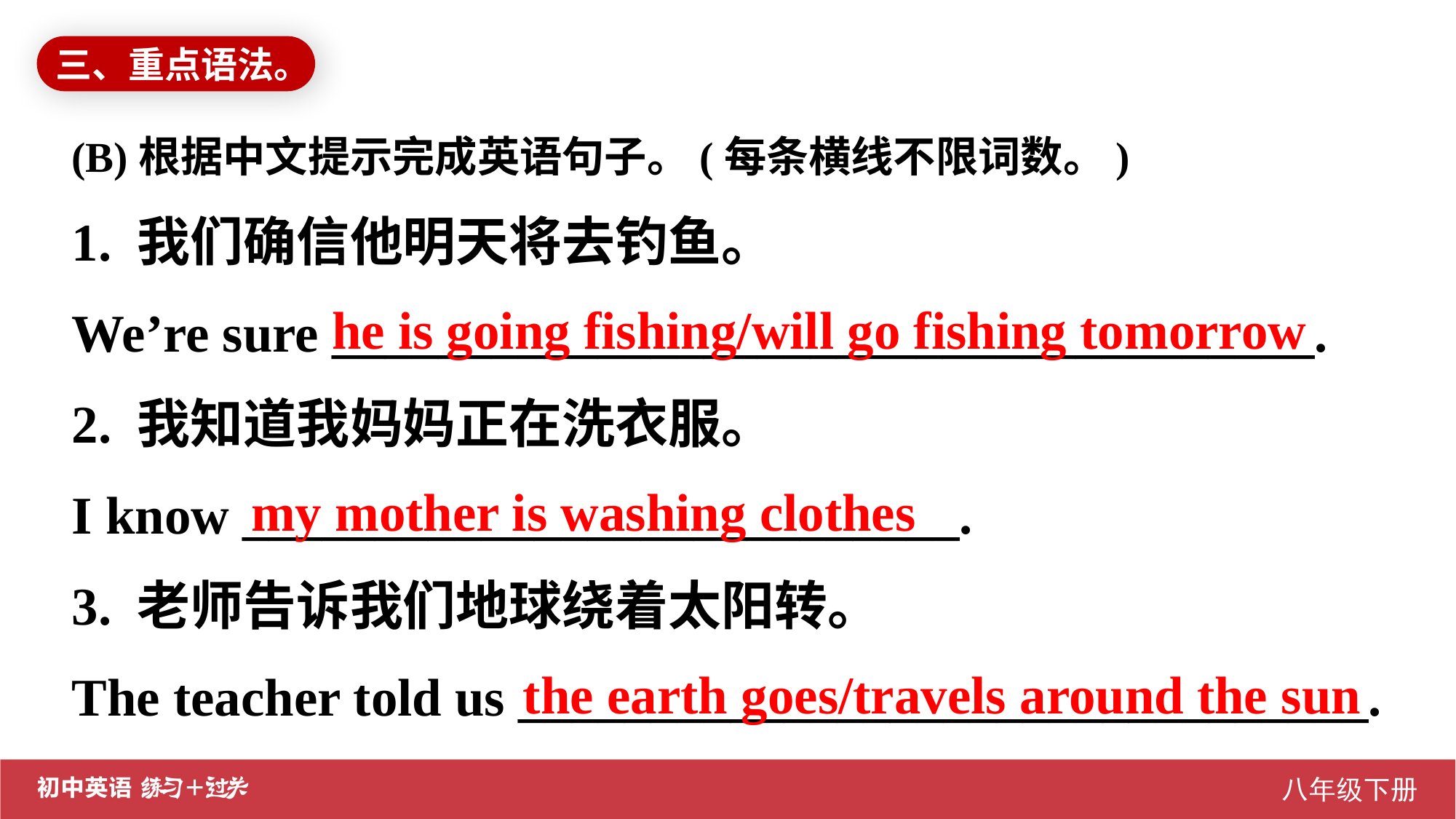

三、重点语法。
(B)根据中文提示完成英语句子。(每条横线不限词数。)
1. 我们确信他明天将去钓鱼。
We’re sure _____________________________________.
2. 我知道我妈妈正在洗衣服。
I know ___________________________.
3. 老师告诉我们地球绕着太阳转。
The teacher told us ________________________________.
he is going fishing/will go fishing tomorrow
my mother is washing clothes
the earth goes/travels around the sun